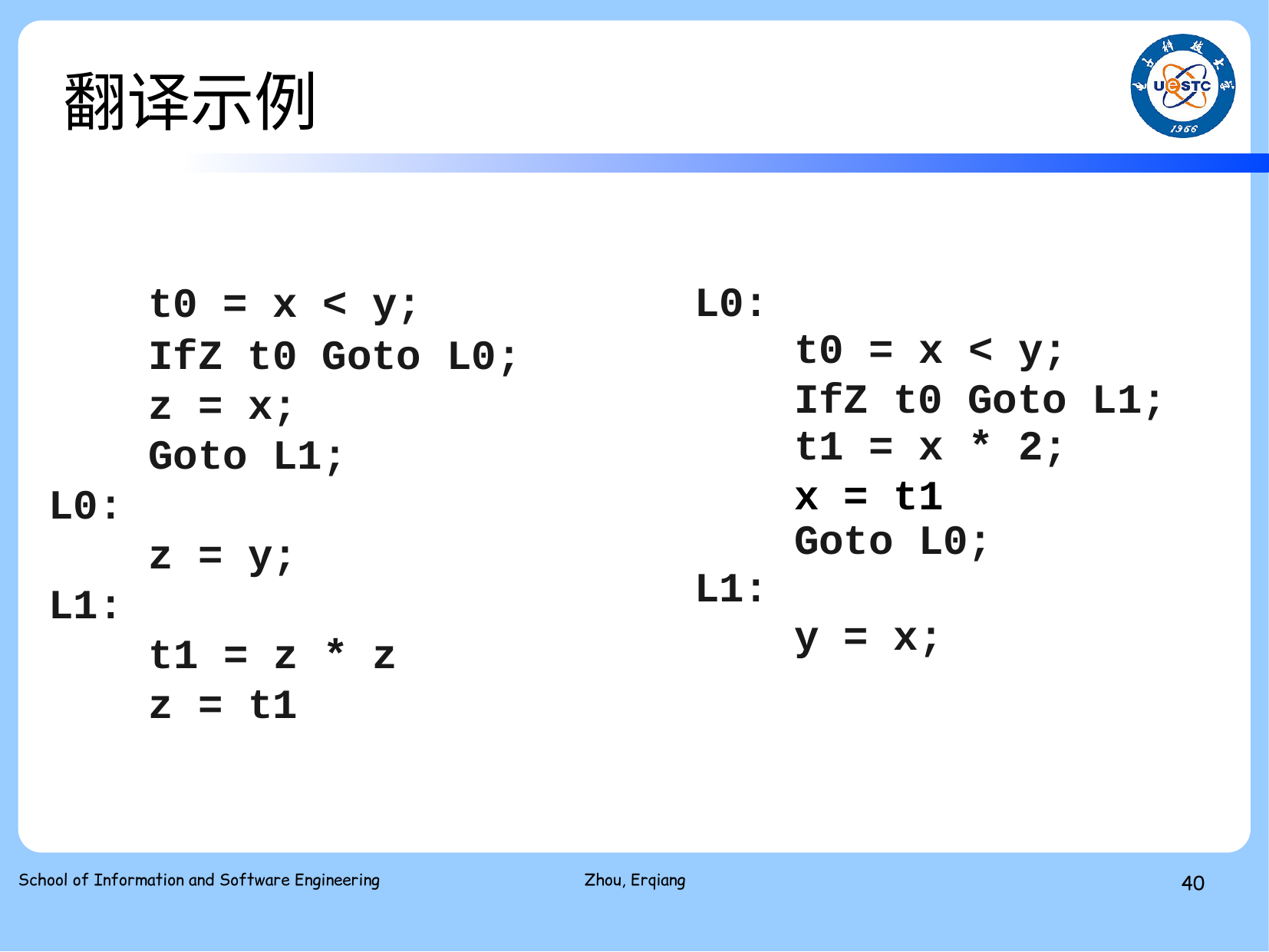

# 翻译示例
t0 = x < y;
IfZ t0 Goto L0;  z = x;
Goto L1;
L0:
z = y;
L1:
    t1 = z * z
    z = t1

L0:
t0 = x < y;
IfZ t0 Goto L1;  t1 = x * 2;
x = t1
Goto L0;
L1:
y = x;
School of Information and Software Engineering
Zhou, Erqiang
40